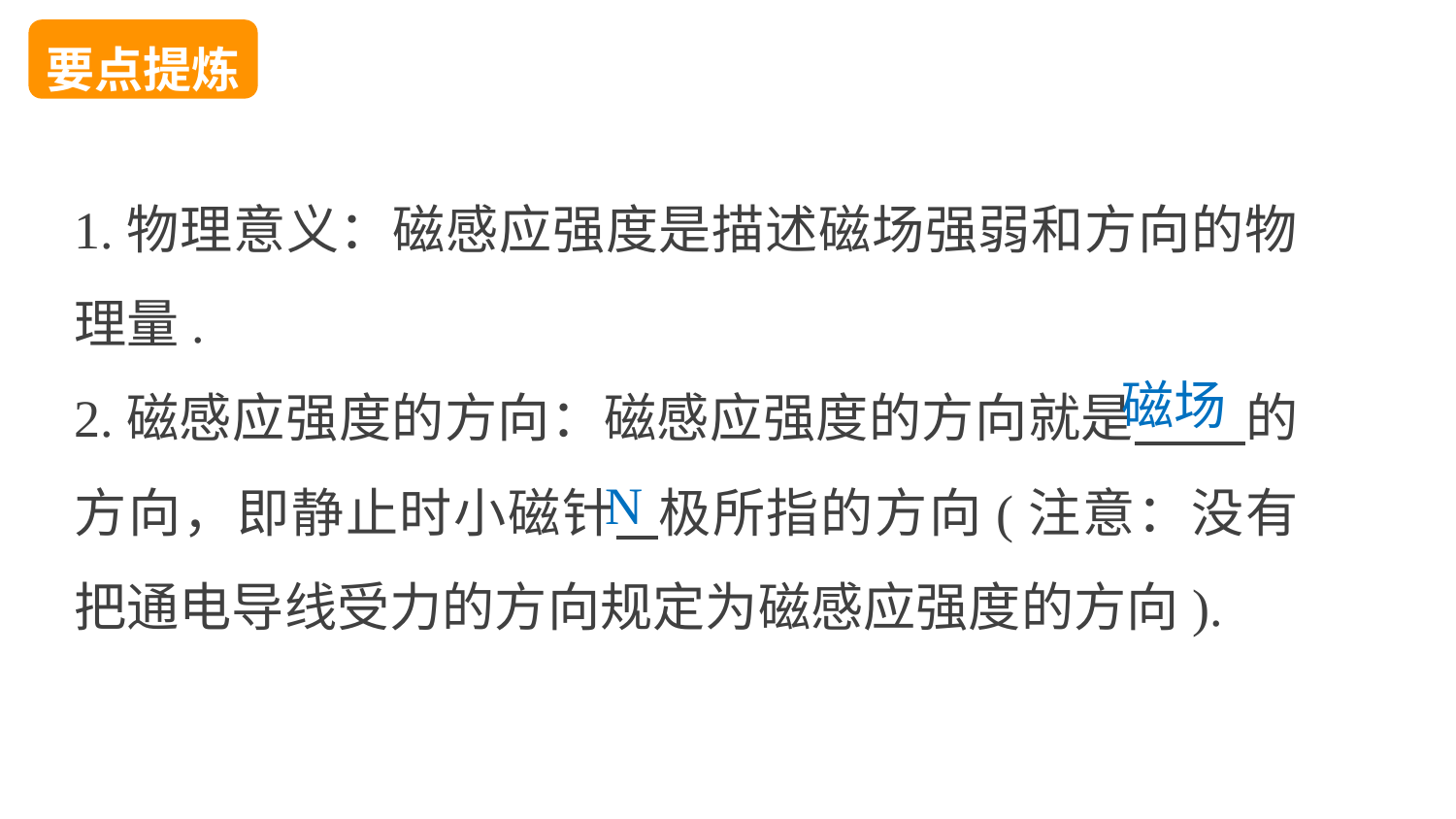

要点提炼
1.物理意义：磁感应强度是描述磁场强弱和方向的物理量.
2.磁感应强度的方向：磁感应强度的方向就是         的方向，即静止时小磁针   极所指的方向(注意：没有把通电导线受力的方向规定为磁感应强度的方向).
磁场
N